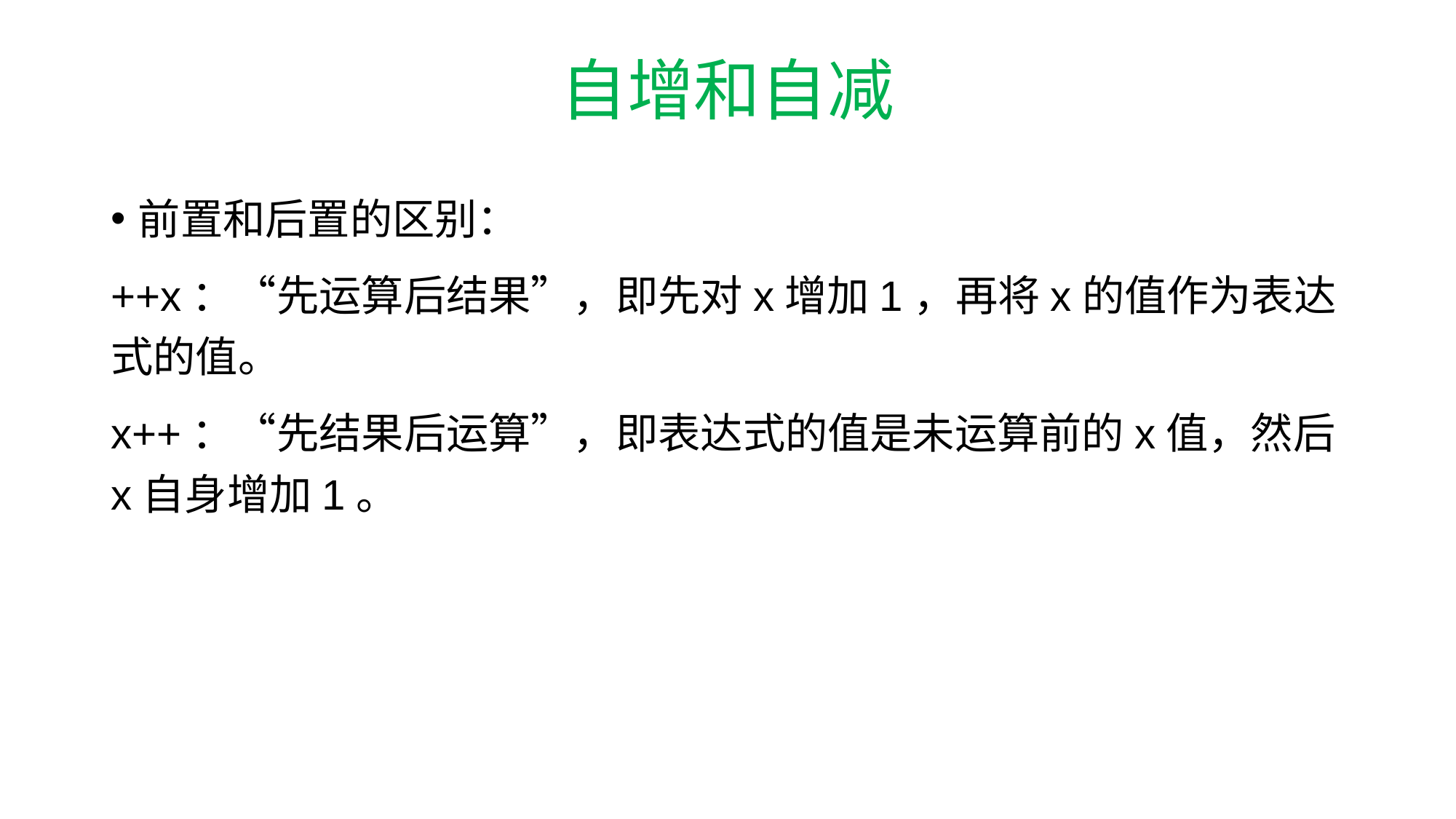

# 自增和自减
前置和后置的区别：
++x：“先运算后结果”，即先对x增加1，再将x的值作为表达式的值。
x++：“先结果后运算”，即表达式的值是未运算前的x值，然后x自身增加1。